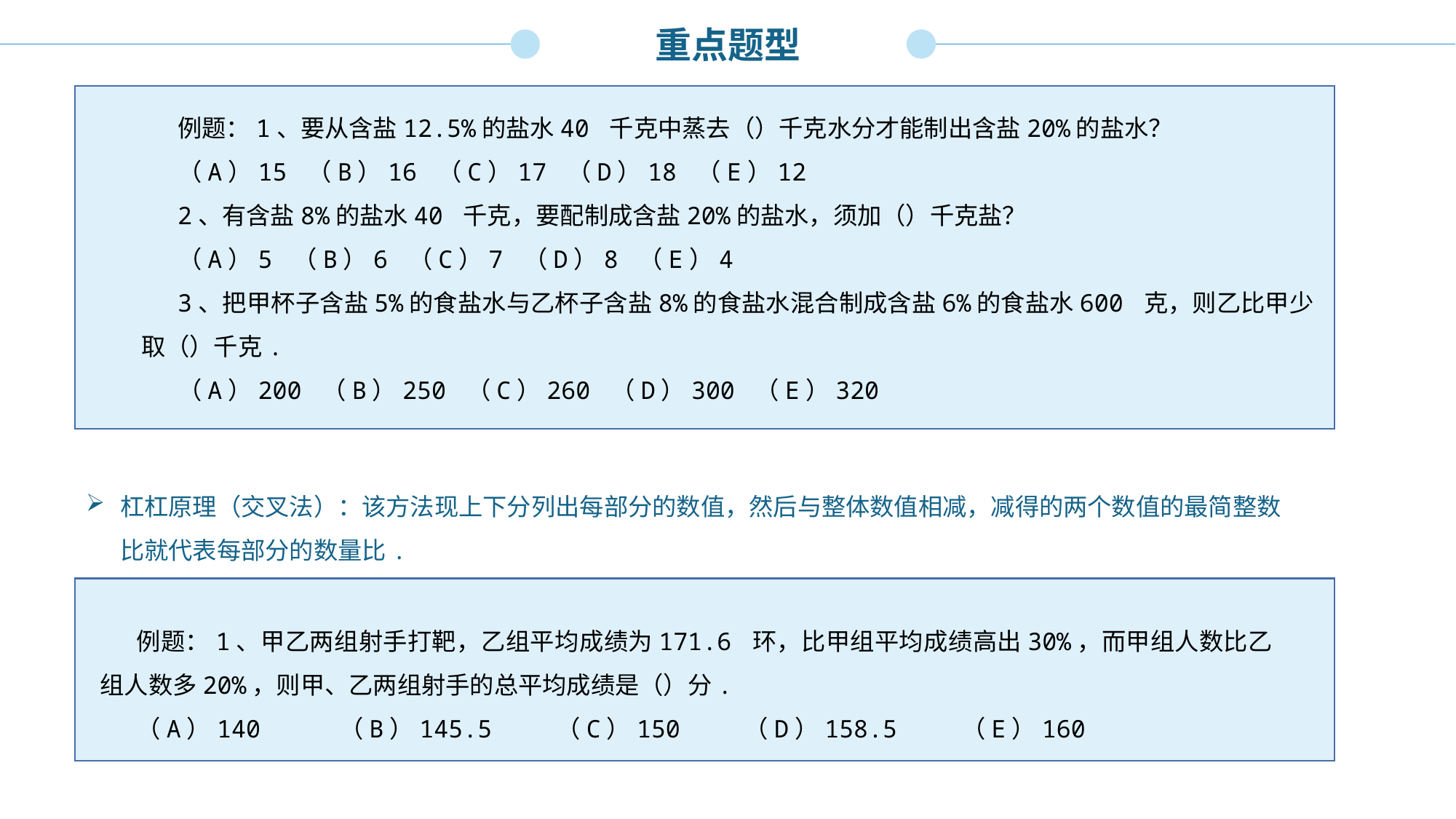

重点题型

例题：1、要从含盐12.5%的盐水40 千克中蒸去（）千克水分才能制出含盐20%的盐水？
（A）15 （B）16 （C）17 （D）18 （E）12
2、有含盐8%的盐水40 千克，要配制成含盐20%的盐水，须加（）千克盐？
（A）5 （B）6 （C）7 （D）8 （E）4
3、把甲杯子含盐5%的食盐水与乙杯子含盐8%的食盐水混合制成含盐6%的食盐水600 克，则乙比甲少取（）千克.
（A）200 （B）250 （C）260 （D）300 （E）320
杠杠原理（交叉法）：该方法现上下分列出每部分的数值，然后与整体数值相减，减得的两个数值的最简整数比就代表每部分的数量比.

例题：1、甲乙两组射手打靶，乙组平均成绩为171.6 环，比甲组平均成绩高出30%，而甲组人数比乙组人数多20%，则甲、乙两组射手的总平均成绩是（）分.
（A）140     （B）145.5    （C）150    （D）158.5    （E）160